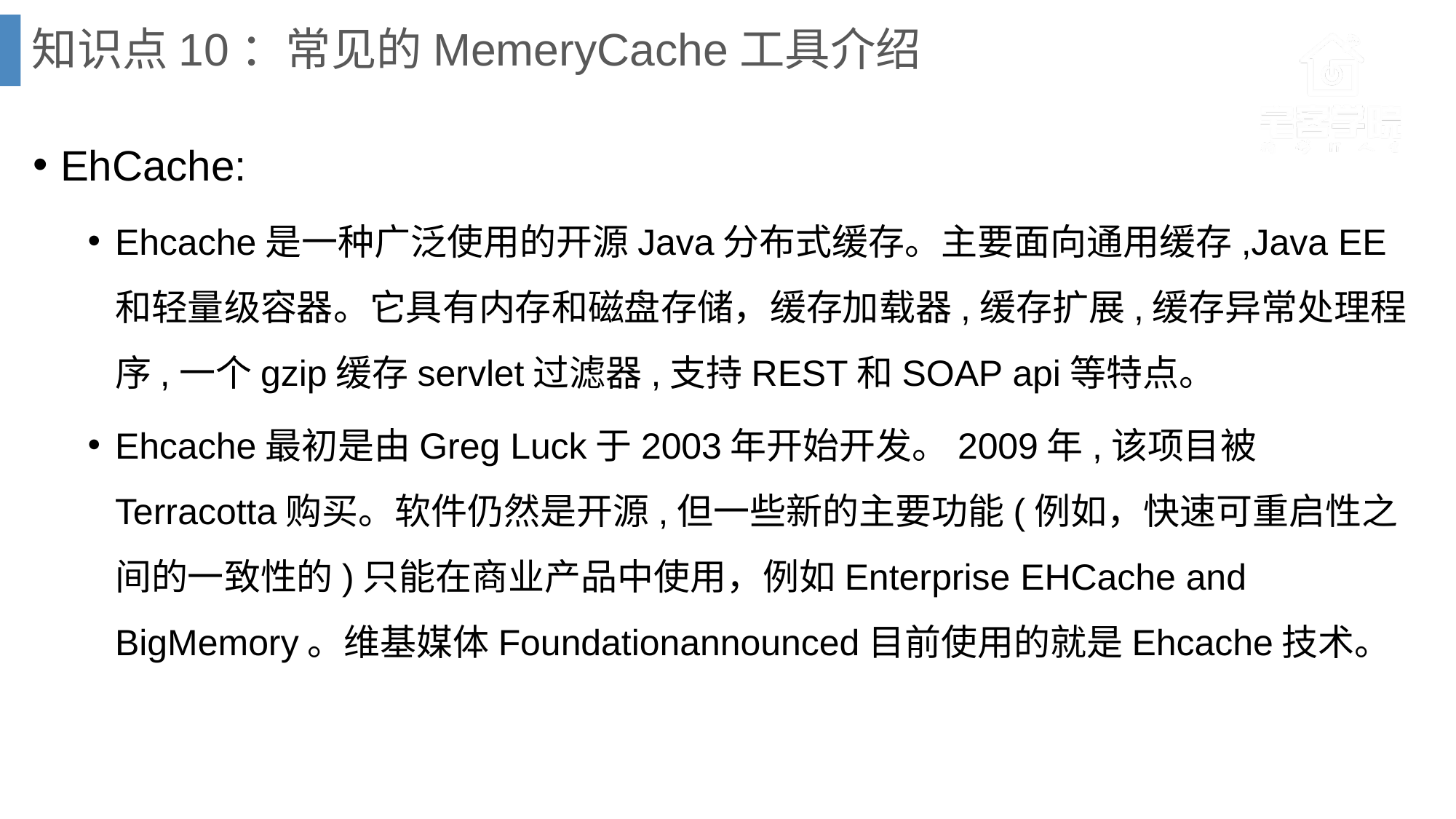

# 知识点10：常见的MemeryCache工具介绍
EhCache:
Ehcache是一种广泛使用的开源Java分布式缓存。主要面向通用缓存,Java EE和轻量级容器。它具有内存和磁盘存储，缓存加载器,缓存扩展,缓存异常处理程序,一个gzip缓存servlet过滤器,支持REST和SOAP api等特点。
Ehcache最初是由Greg Luck于2003年开始开发。2009年,该项目被Terracotta购买。软件仍然是开源,但一些新的主要功能(例如，快速可重启性之间的一致性的)只能在商业产品中使用，例如Enterprise EHCache and BigMemory。维基媒体Foundationannounced目前使用的就是Ehcache技术。